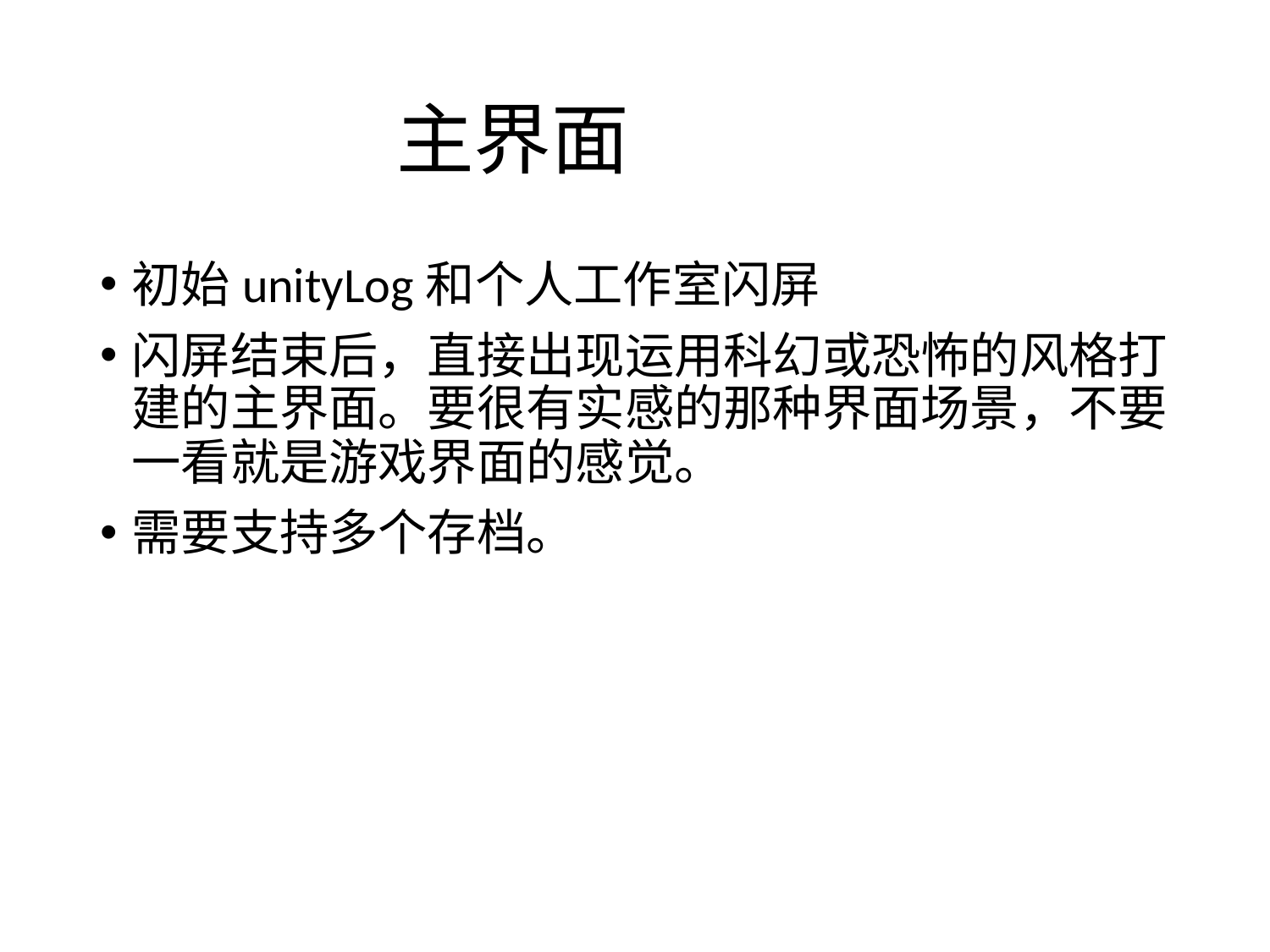

# 主界面
初始unityLog和个人工作室闪屏
闪屏结束后，直接出现运用科幻或恐怖的风格打建的主界面。要很有实感的那种界面场景，不要一看就是游戏界面的感觉。
需要支持多个存档。